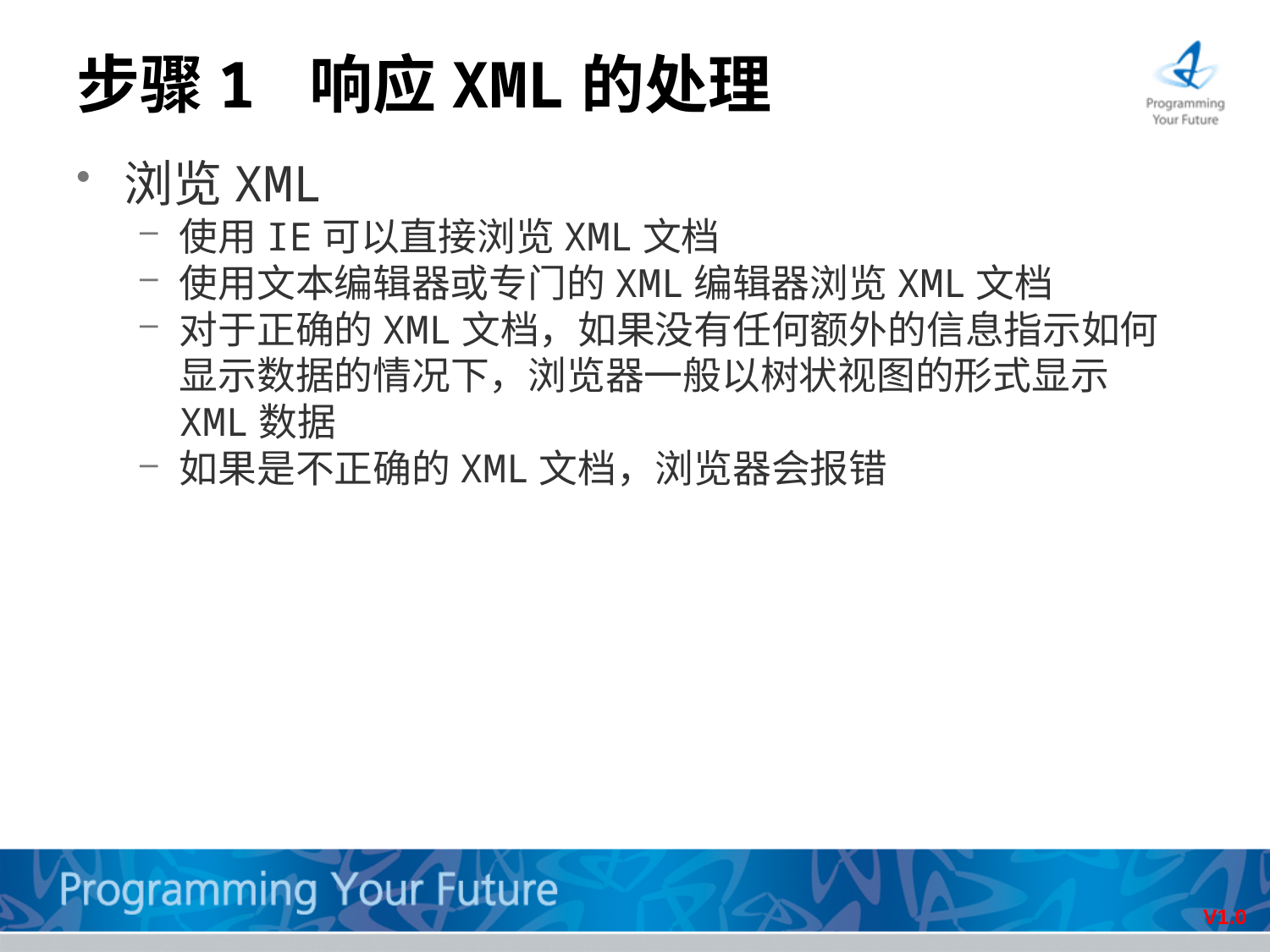

# 步骤1 响应XML的处理
浏览XML
使用IE可以直接浏览XML文档
使用文本编辑器或专门的XML编辑器浏览XML文档
对于正确的XML文档，如果没有任何额外的信息指示如何显示数据的情况下，浏览器一般以树状视图的形式显示XML数据
如果是不正确的XML文档，浏览器会报错